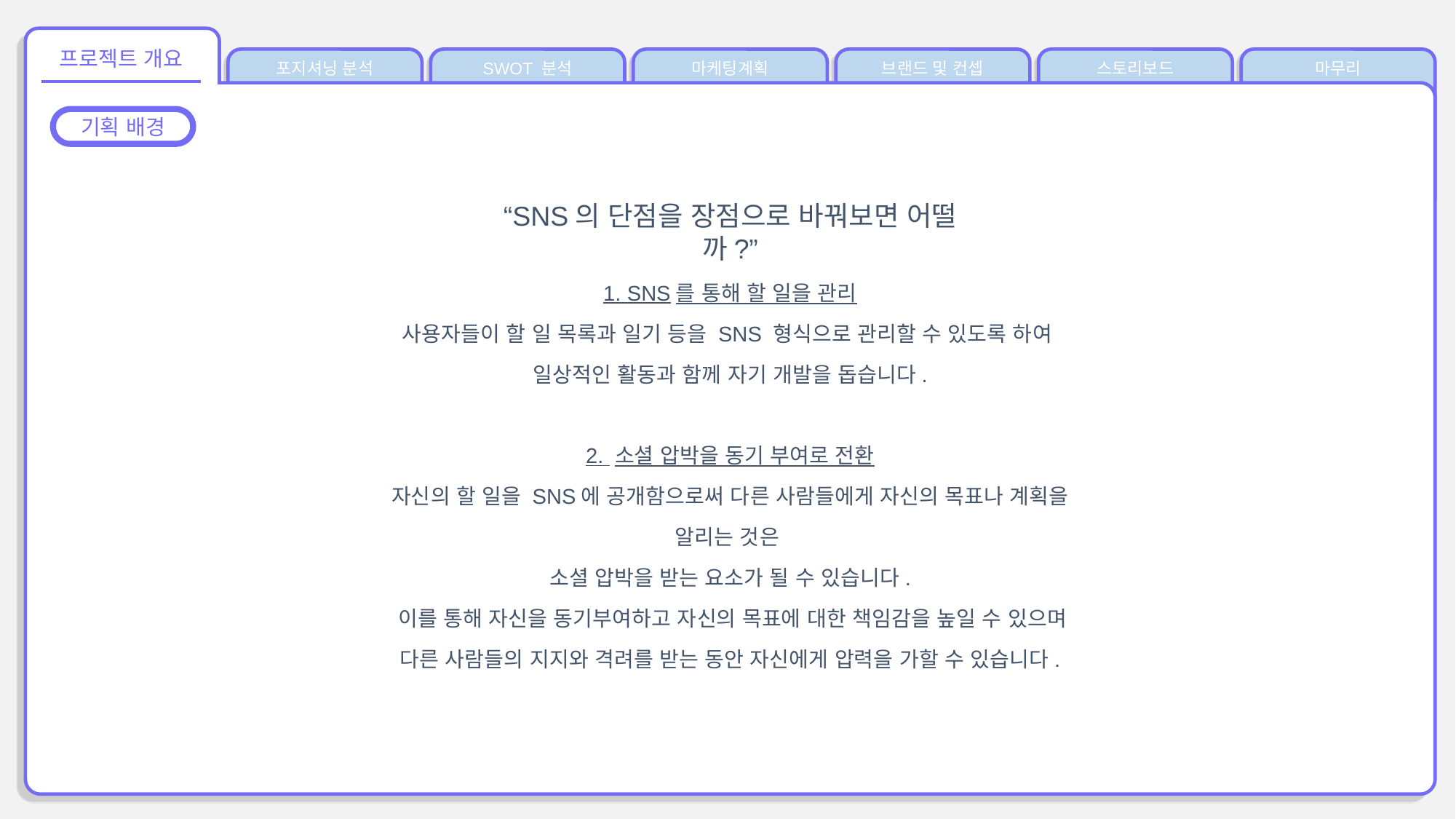

프로젝트 개요
포지셔닝 분석
SWOT 분석
마케팅계획
브랜드 및 컨셉
스토리보드
마무리
기획 배경
“SNS의 단점을 장점으로 바꿔보면 어떨까?”
1. SNS를 통해 할 일을 관리
사용자들이 할 일 목록과 일기 등을 SNS 형식으로 관리할 수 있도록 하여
일상적인 활동과 함께 자기 개발을 돕습니다.

2. 소셜 압박을 동기 부여로 전환
자신의 할 일을 SNS에 공개함으로써 다른 사람들에게 자신의 목표나 계획을 알리는 것은
소셜 압박을 받는 요소가 될 수 있습니다.
 이를 통해 자신을 동기부여하고 자신의 목표에 대한 책임감을 높일 수 있으며
다른 사람들의 지지와 격려를 받는 동안 자신에게 압력을 가할 수 있습니다.